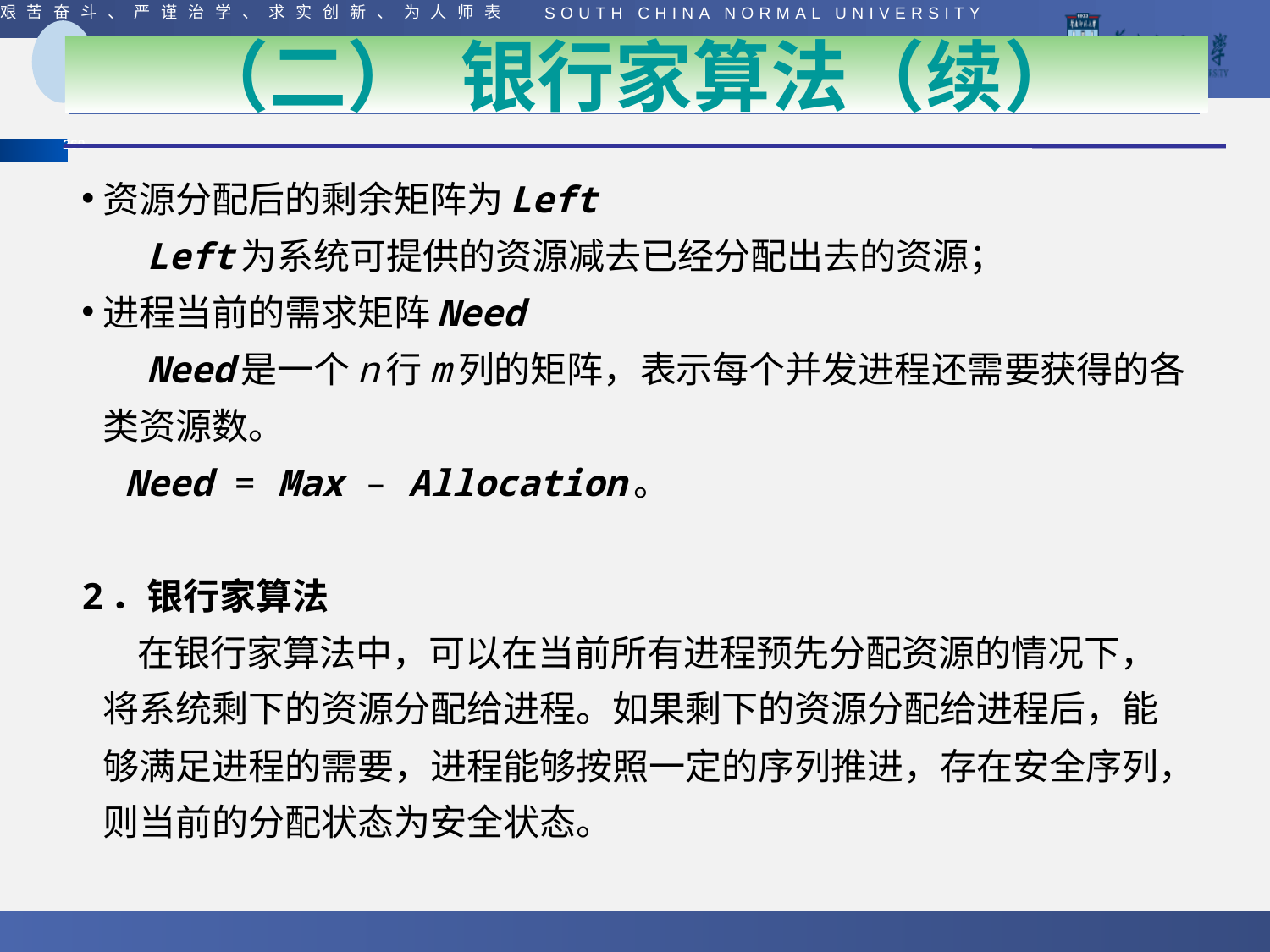

#
（二）  银行家算法（续）
资源分配后的剩余矩阵为Left
   Left为系统可提供的资源减去已经分配出去的资源；
进程当前的需求矩阵Need
   Need是一个n行m列的矩阵，表示每个并发进程还需要获得的各类资源数。
  Need = Max – Allocation。

2．银行家算法
      在银行家算法中，可以在当前所有进程预先分配资源的情况下，将系统剩下的资源分配给进程。如果剩下的资源分配给进程后，能够满足进程的需要，进程能够按照一定的序列推进，存在安全序列，则当前的分配状态为安全状态。

260